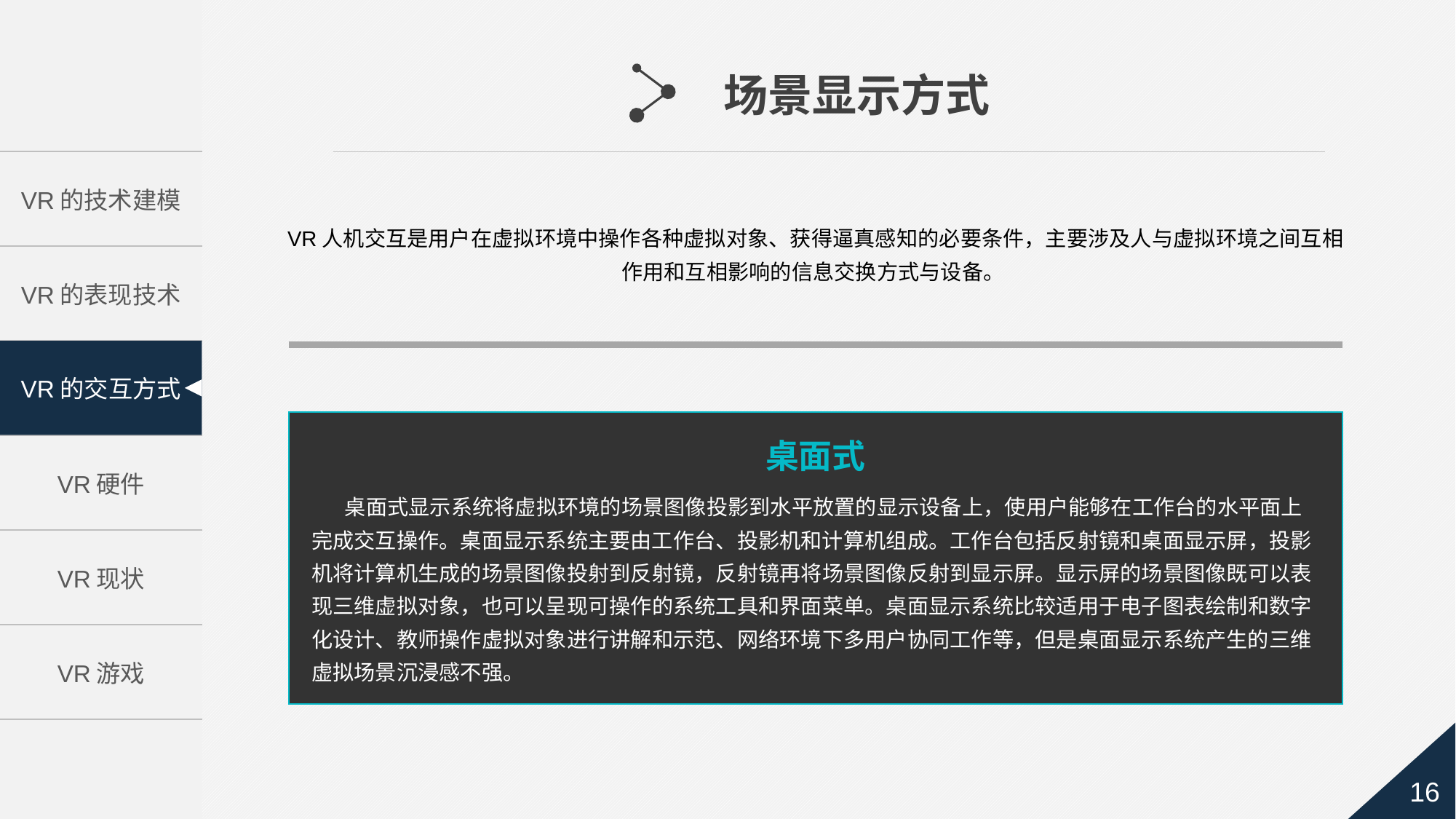

场景显示方式
VR人机交互是用户在虚拟环境中操作各种虚拟对象、获得逼真感知的必要条件，主要涉及人与虚拟环境之间互相作用和互相影响的信息交换方式与设备。

桌面式
      桌面式显示系统将虚拟环境的场景图像投影到水平放置的显示设备上，使用户能够在工作台的水平面上完成交互操作。桌面显示系统主要由工作台、投影机和计算机组成。工作台包括反射镜和桌面显示屏，投影机将计算机生成的场景图像投射到反射镜，反射镜再将场景图像反射到显示屏。显示屏的场景图像既可以表现三维虚拟对象，也可以呈现可操作的系统工具和界面菜单。桌面显示系统比较适用于电子图表绘制和数字化设计、教师操作虚拟对象进行讲解和示范、网络环境下多用户协同工作等，但是桌面显示系统产生的三维虚拟场景沉浸感不强。